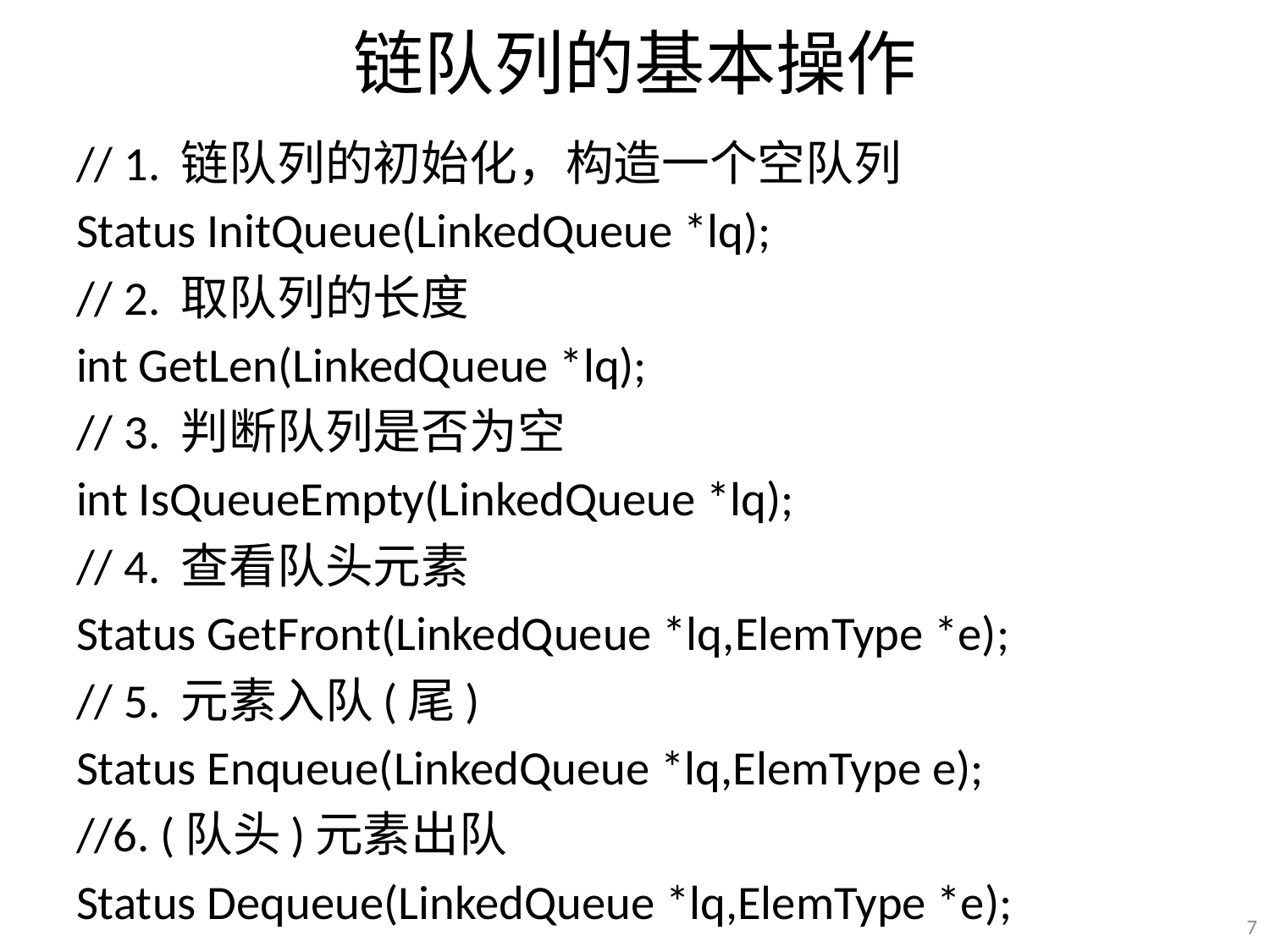

# 链队列的基本操作
// 1. 链队列的初始化，构造一个空队列
Status InitQueue(LinkedQueue *lq);
// 2. 取队列的长度
int GetLen(LinkedQueue *lq);
// 3. 判断队列是否为空
int IsQueueEmpty(LinkedQueue *lq);
// 4. 查看队头元素
Status GetFront(LinkedQueue *lq,ElemType *e);
// 5. 元素入队(尾)
Status Enqueue(LinkedQueue *lq,ElemType e);
//6. (队头)元素出队
Status Dequeue(LinkedQueue *lq,ElemType *e);

7